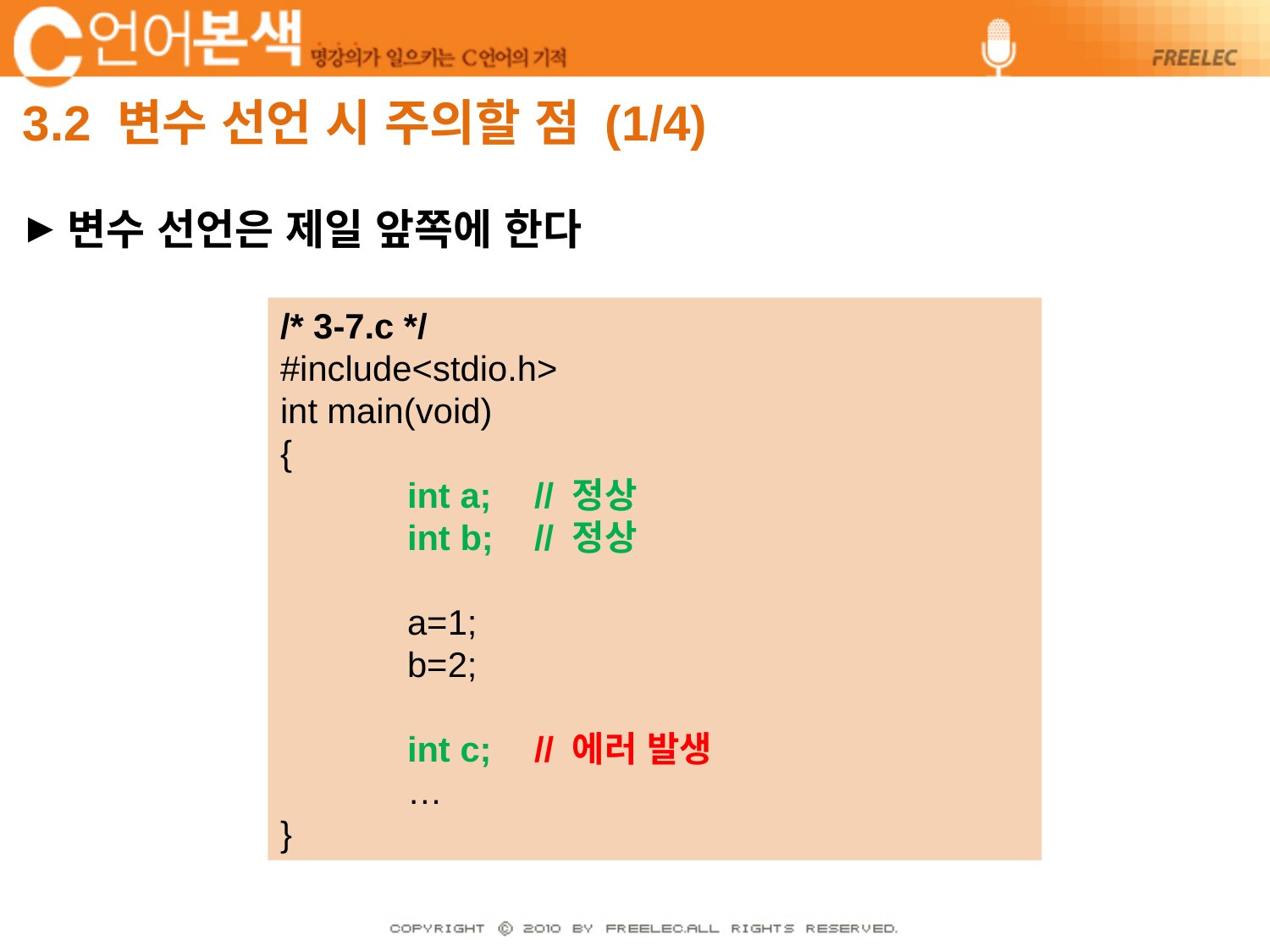

# 3.2 변수 선언 시 주의할 점 (1/4)
변수 선언은 제일 앞쪽에 한다
/* 3-7.c */
#include<stdio.h>
int main(void)
{
	int a;	// 정상
	int b;	// 정상

	a=1;
	b=2;

	int c;	// 에러 발생
	…
}